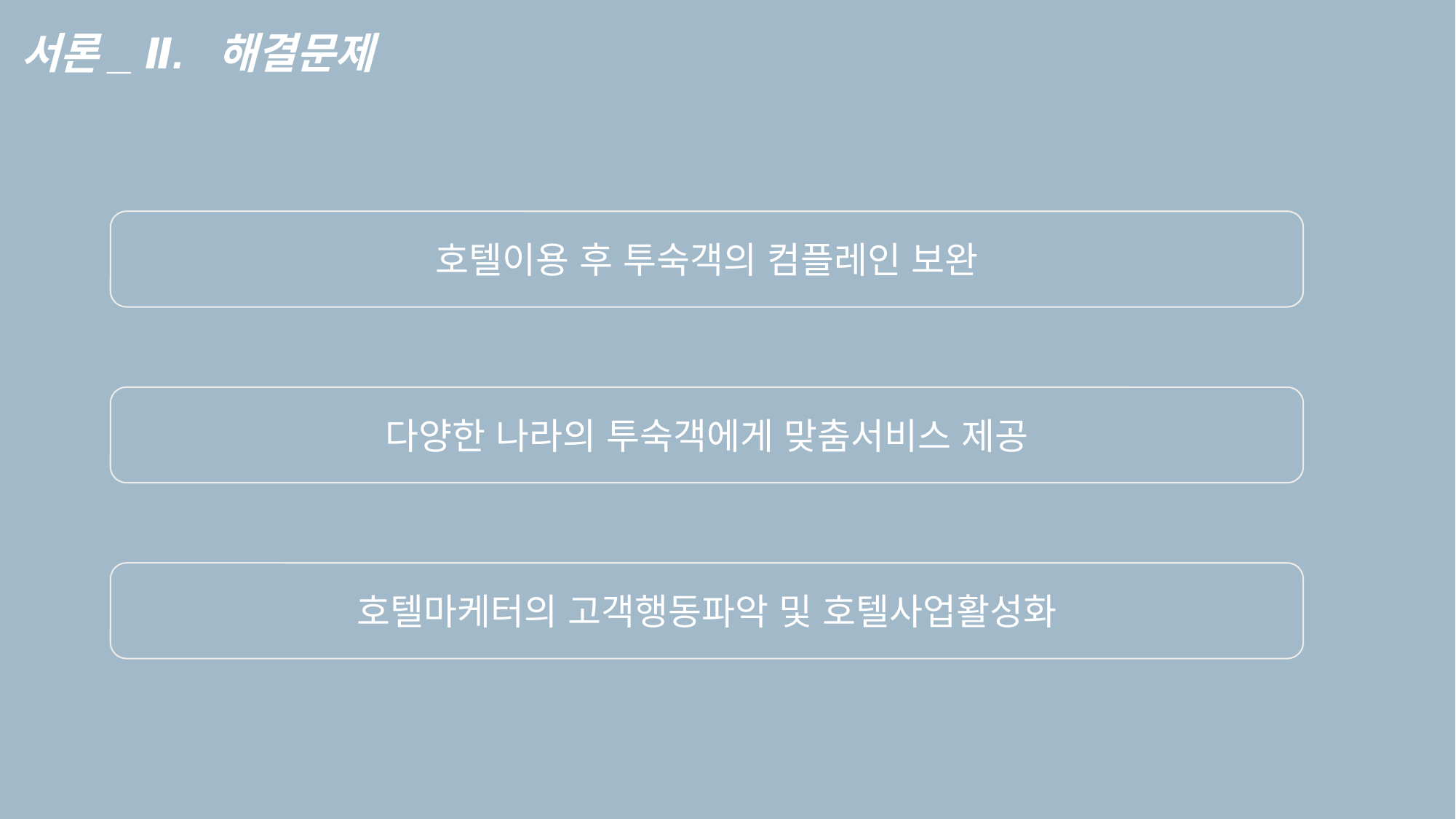

서론_ Ⅱ.  해결문제
호텔이용 후 투숙객의 컴플레인 보완
다양한 나라의 투숙객에게 맞춤서비스 제공
호텔마케터의 고객행동파악 및 호텔사업활성화